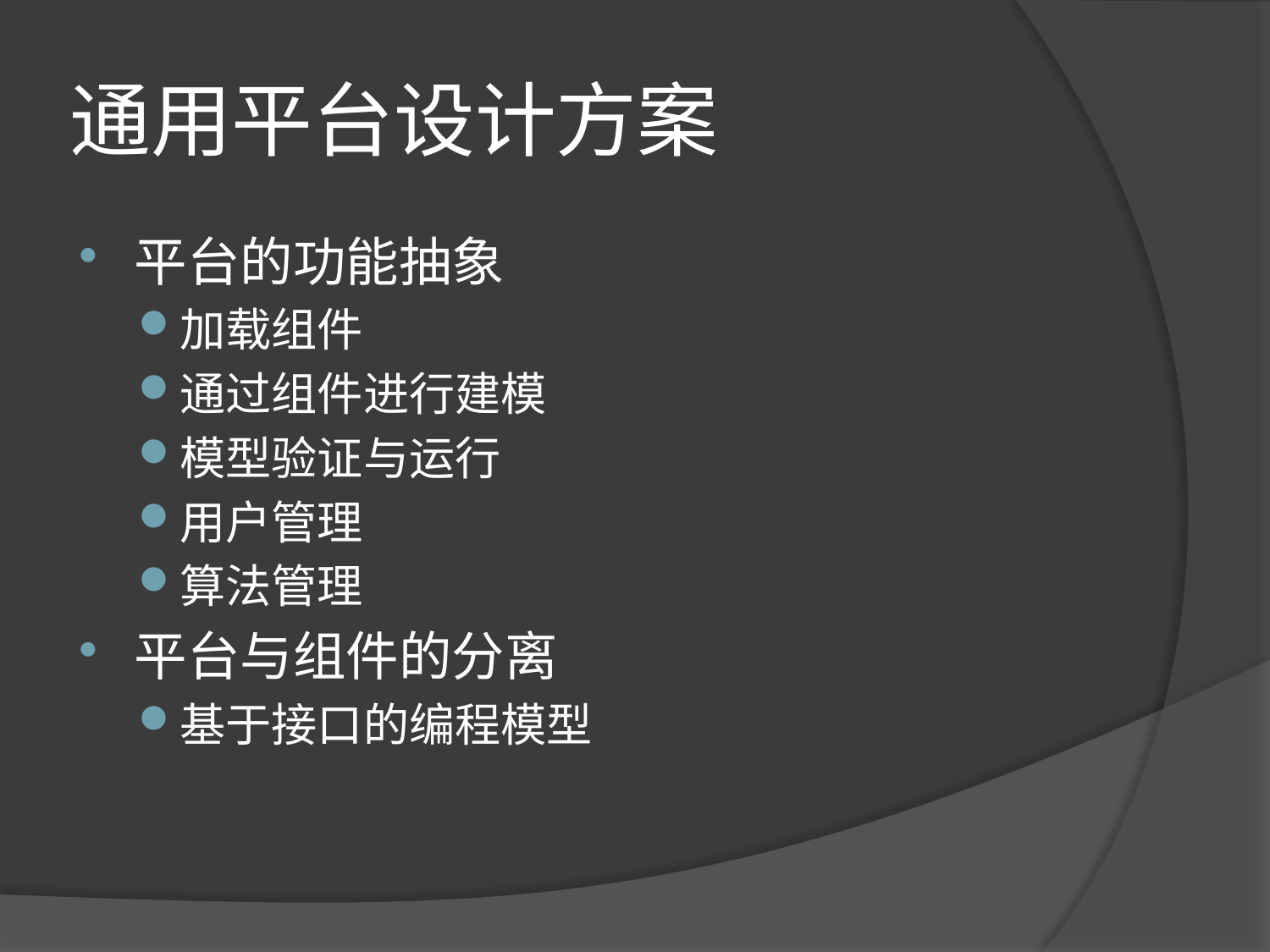

# 通用平台设计方案
平台的功能抽象
加载组件
通过组件进行建模
模型验证与运行
用户管理
算法管理
平台与组件的分离
基于接口的编程模型